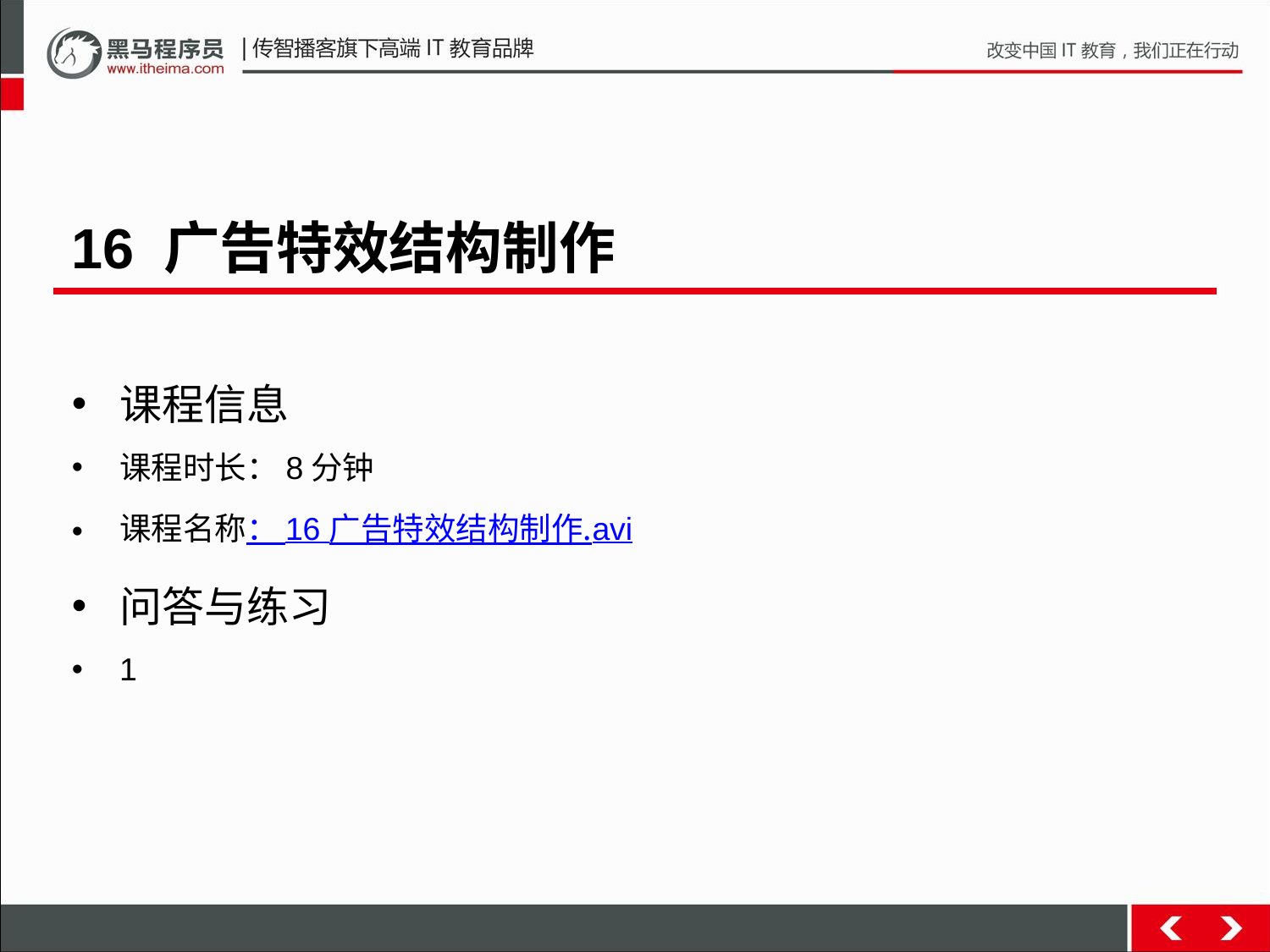

16 广告特效结构制作
课程信息
课程时长：8分钟
课程名称： 16 广告特效结构制作.avi
问答与练习
1